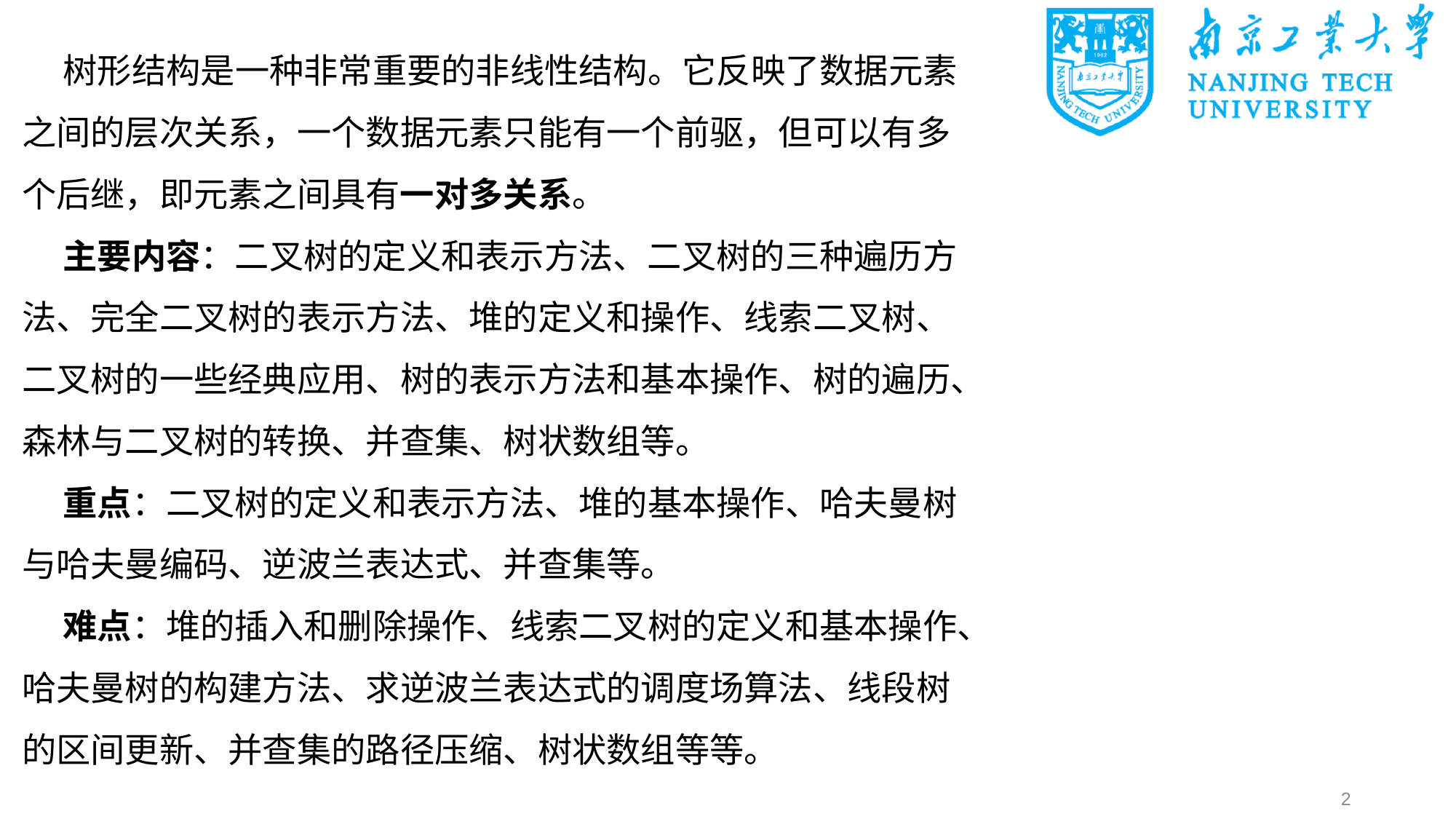

树形结构是一种非常重要的非线性结构。它反映了数据元素之间的层次关系，一个数据元素只能有一个前驱，但可以有多个后继，即元素之间具有一对多关系。
主要内容：二叉树的定义和表示方法、二叉树的三种遍历方法、完全二叉树的表示方法、堆的定义和操作、线索二叉树、二叉树的一些经典应用、树的表示方法和基本操作、树的遍历、森林与二叉树的转换、并查集、树状数组等。
重点：二叉树的定义和表示方法、堆的基本操作、哈夫曼树与哈夫曼编码、逆波兰表达式、并查集等。
难点：堆的插入和删除操作、线索二叉树的定义和基本操作、哈夫曼树的构建方法、求逆波兰表达式的调度场算法、线段树的区间更新、并查集的路径压缩、树状数组等等。
2